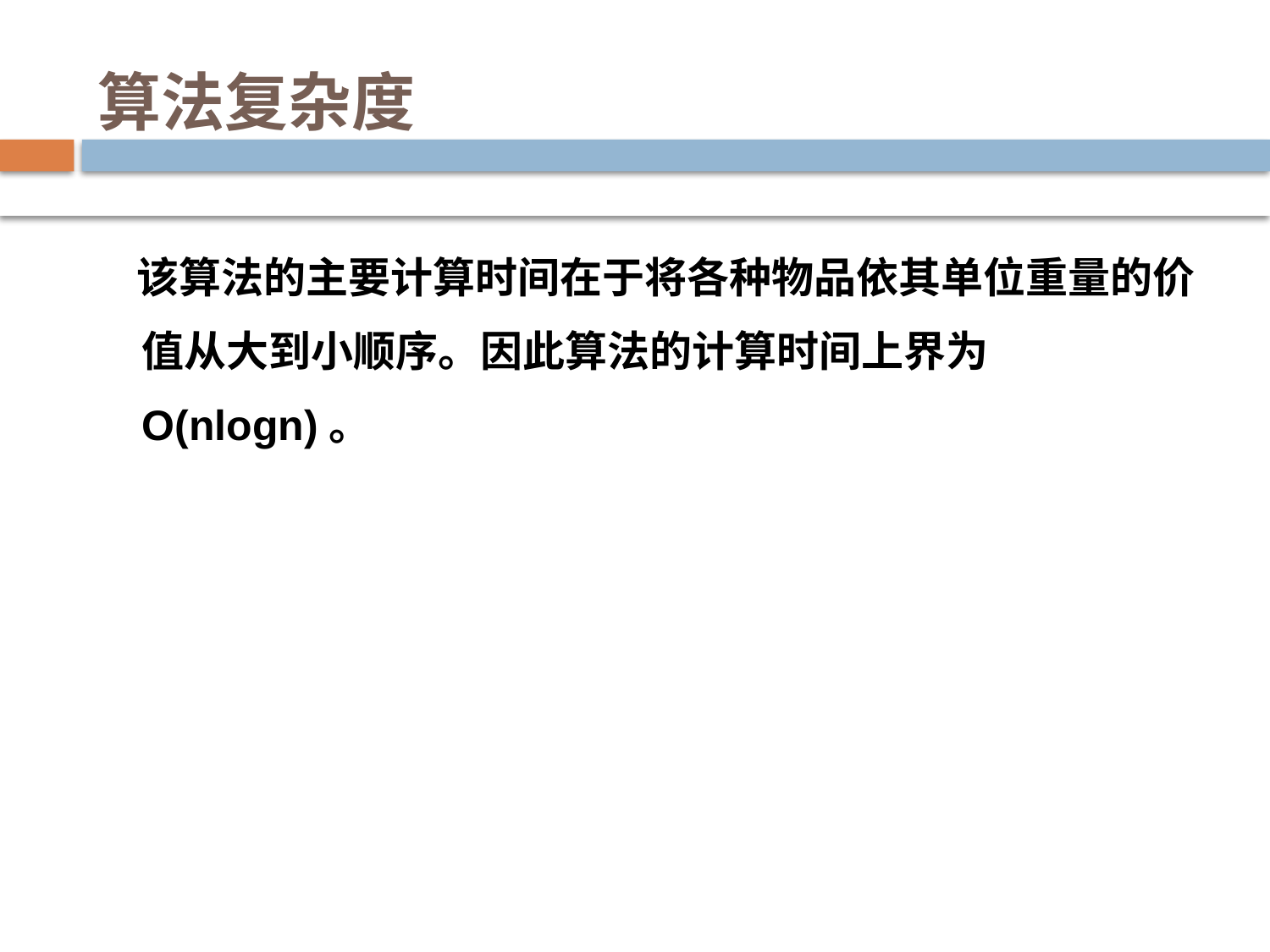

# 算法复杂度
   该算法的主要计算时间在于将各种物品依其单位重量的价值从大到小顺序。因此算法的计算时间上界为O(nlogn)。